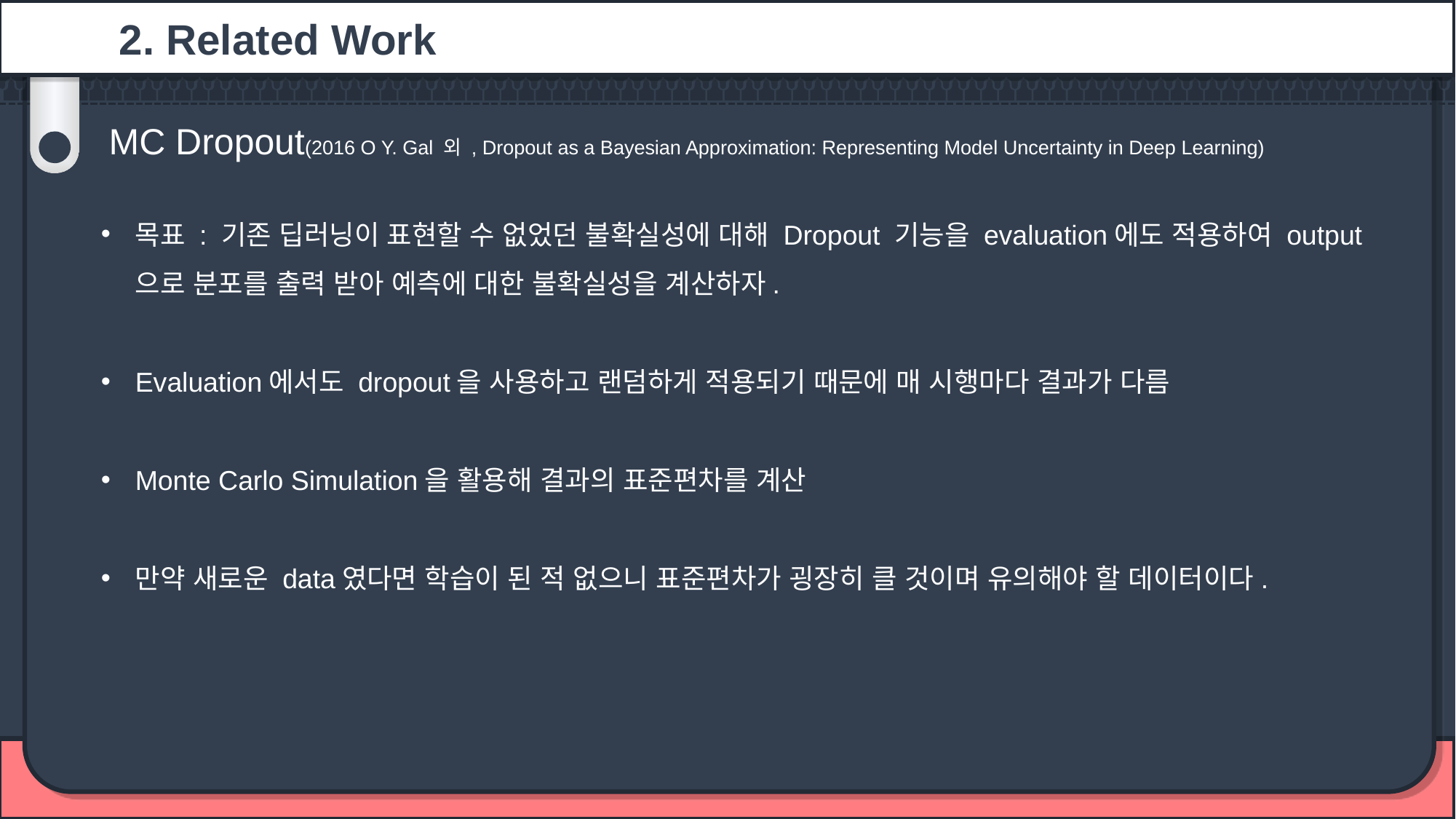

2. Related Work

MC Dropout(2016 O Y. Gal 외 , Dropout as a Bayesian Approximation: Representing Model Uncertainty in Deep Learning)
목표 : 기존 딥러닝이 표현할 수 없었던 불확실성에 대해 Dropout 기능을 evaluation에도 적용하여 output으로 분포를 출력 받아 예측에 대한 불확실성을 계산하자.

Evaluation에서도 dropout을 사용하고 랜덤하게 적용되기 때문에 매 시행마다 결과가 다름

Monte Carlo Simulation을 활용해 결과의 표준편차를 계산

만약 새로운 data였다면 학습이 된 적 없으니 표준편차가 굉장히 클 것이며 유의해야 할 데이터이다.